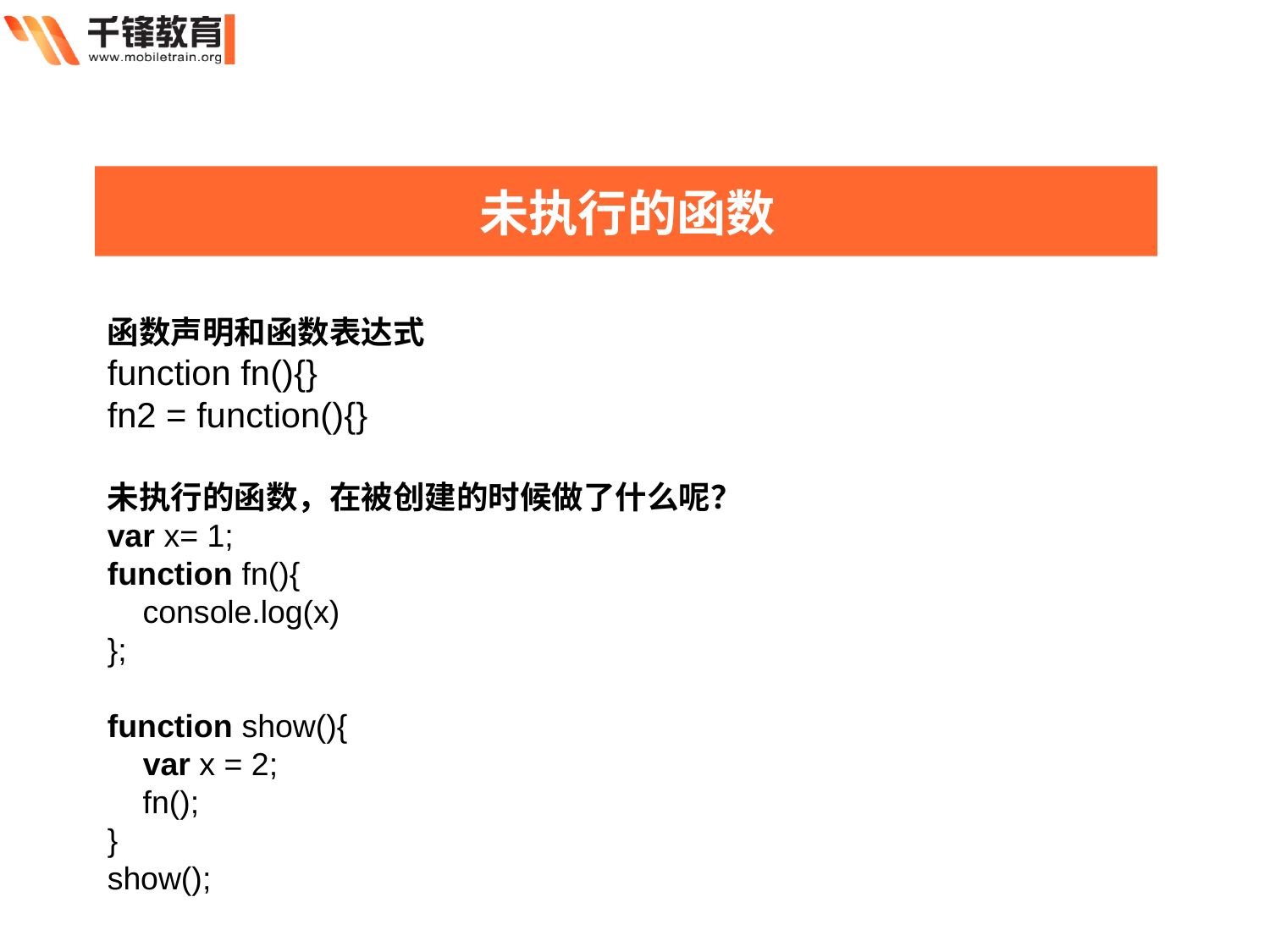

未执行的函数
函数声明和函数表达式
function fn(){}
fn2 = function(){}

未执行的函数，在被创建的时候做了什么呢？
var x= 1;
function fn(){
    console.log(x)
};
function show(){
    var x = 2;
    fn();
}
show();